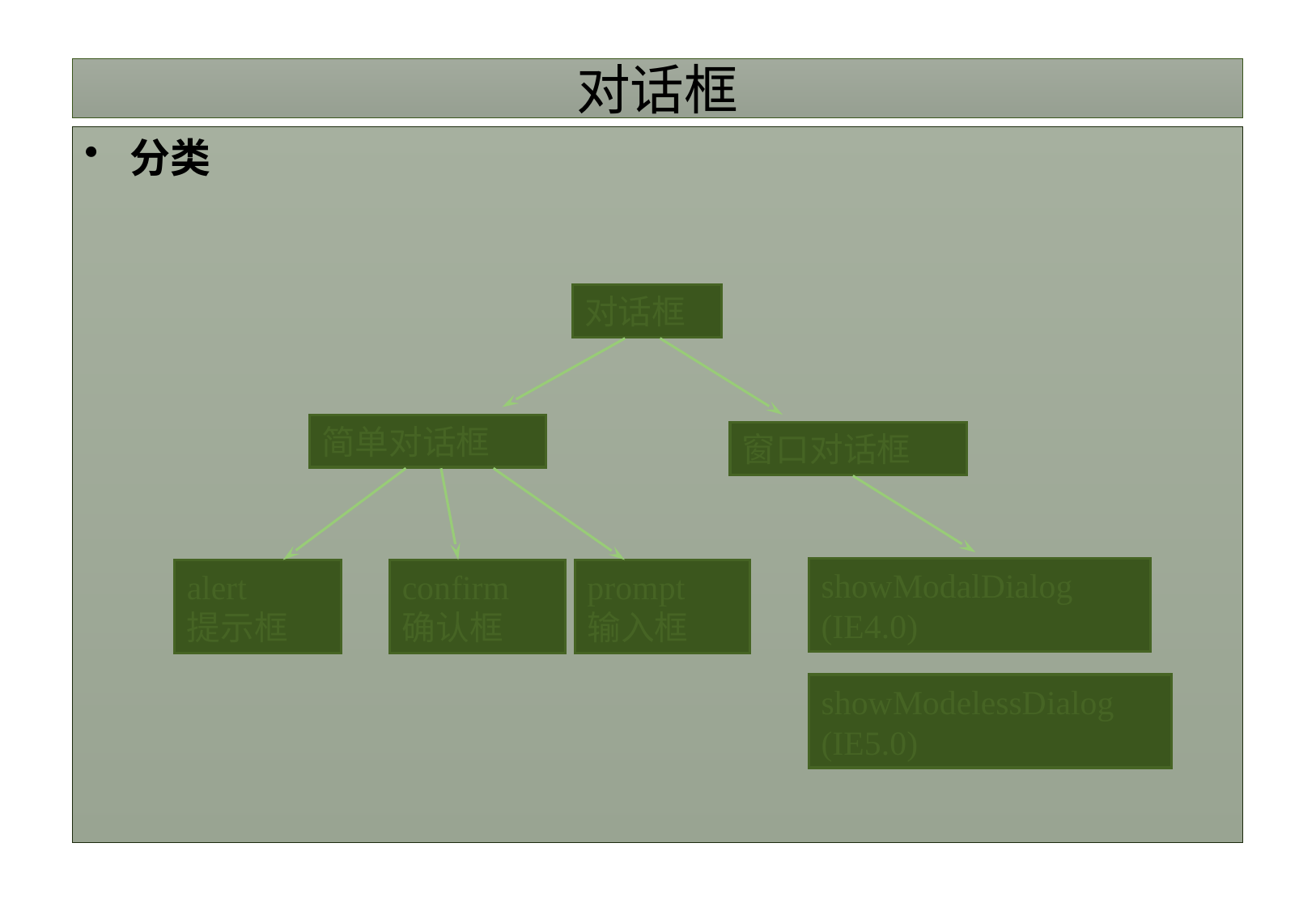

# 对话框
分类
对话框

简单对话框
窗口对话框

showModalDialog
(IE4.0)
alert
提示框
confirm
确认框
prompt
输入框
showModelessDialog
(IE5.0)